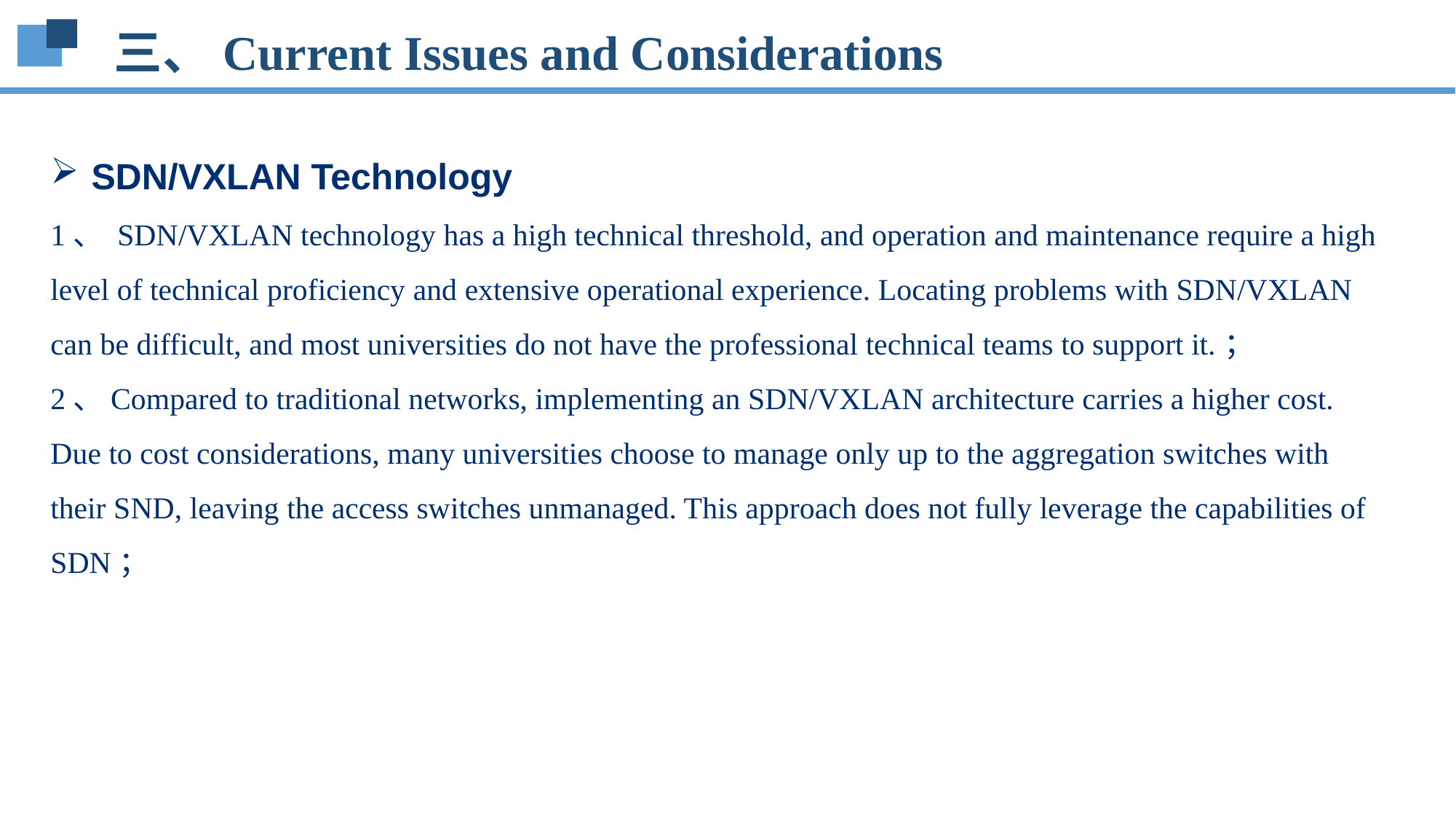

三、Current Issues and Considerations

SDN/VXLAN Technology
1、 SDN/VXLAN technology has a high technical threshold, and operation and maintenance require a high level of technical proficiency and extensive operational experience. Locating problems with SDN/VXLAN can be difficult, and most universities do not have the professional technical teams to support it.；
2、Compared to traditional networks, implementing an SDN/VXLAN architecture carries a higher cost. Due to cost considerations, many universities choose to manage only up to the aggregation switches with their SND, leaving the access switches unmanaged. This approach does not fully leverage the capabilities of SDN；